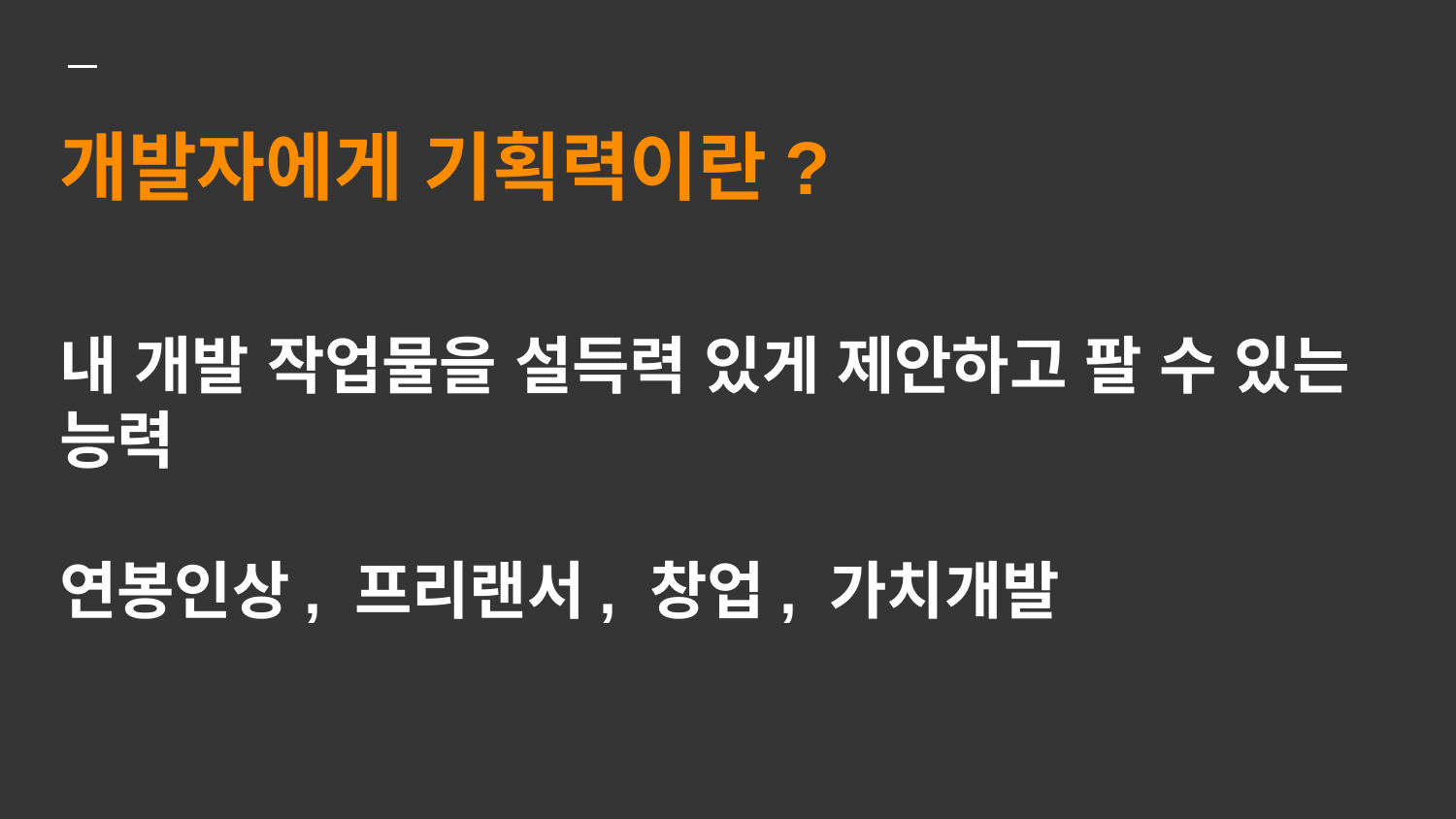

# 개발자에게 기획력이란?
내 개발 작업물을 설득력 있게 제안하고 팔 수 있는 능력
연봉인상, 프리랜서, 창업, 가치개발